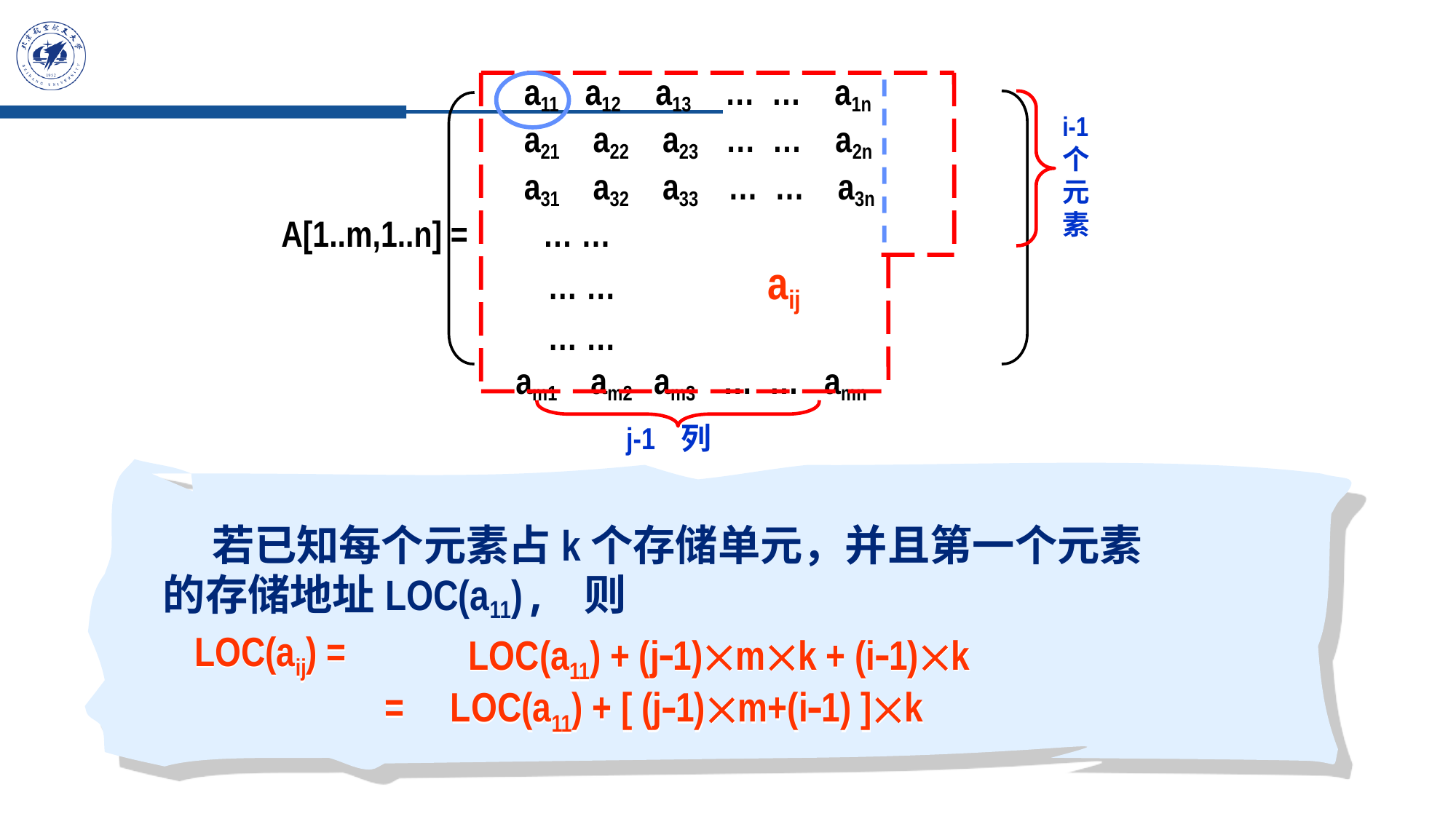

a11    a12     a13    …  …    a1n
                             a21    a22    a23     …  …    a2n
                             a31    a32    a33    …  …    a3n
A[1..m,1..n] =         … …
                                … …                  aij
                                … …
                            am1    am2   am3     …  …   amn

i-1
个
元
素

j-1 列

    若已知每个元素占k个存储单元，并且第一个元素
的存储地址LOC(a11), 则
 LOC(aij) =
LOC(a11) + (j−1)×m×k + (i−1)×k
 =     LOC(a11) + [ (j−1)×m+(i−1) ]×k